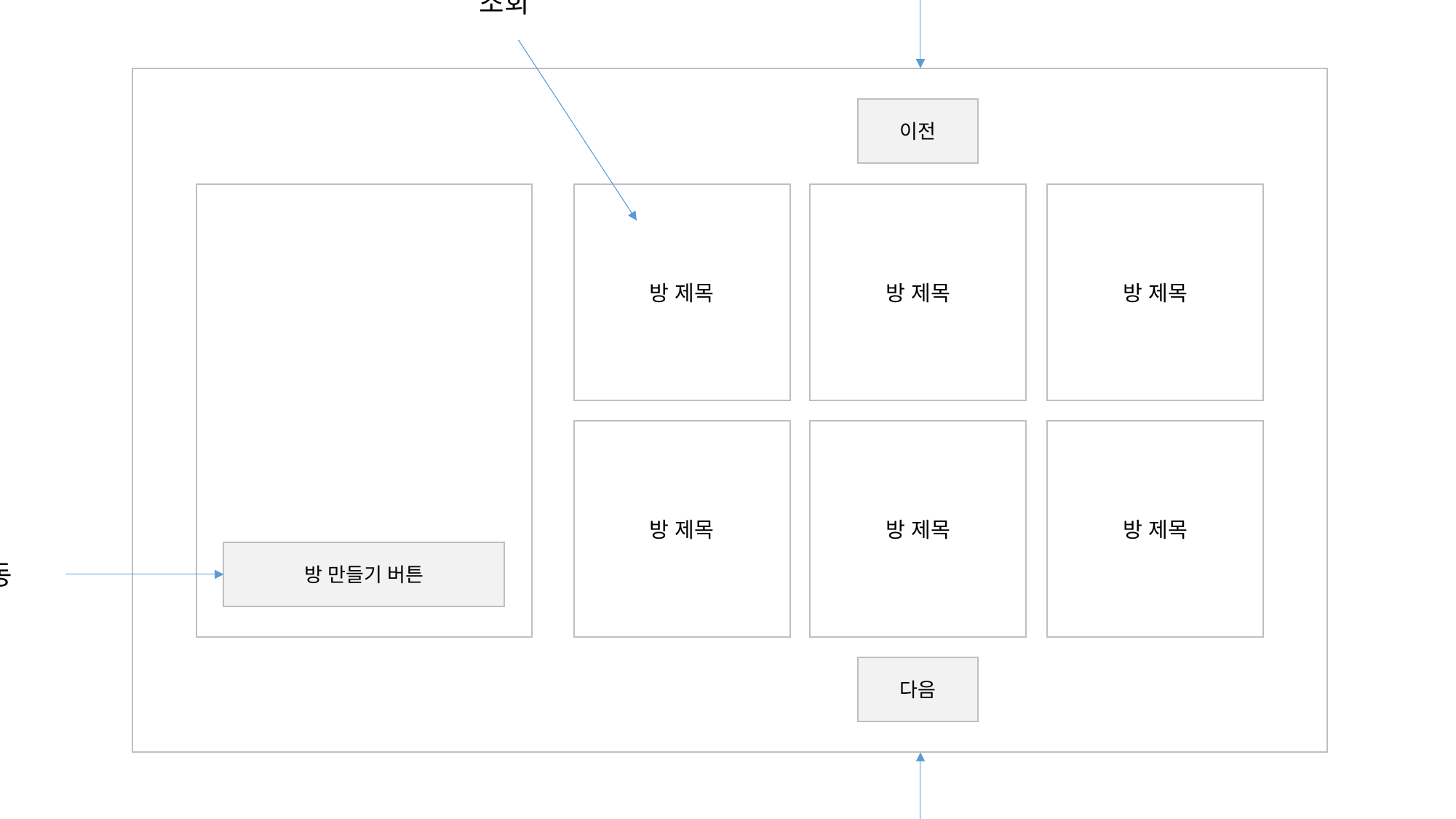

이전 페이지의 방 목록 조회
방 제목과
대기 인원 수
조회

이전

방 제목
방 제목
방 제목
방 제목
방 제목
방 제목
위, 아래로
한 페이지
넘기는
애니메이션
방 만들기 버튼
방 만들기 창으로 이동
다음
다음 페이지의 방 목록 조회